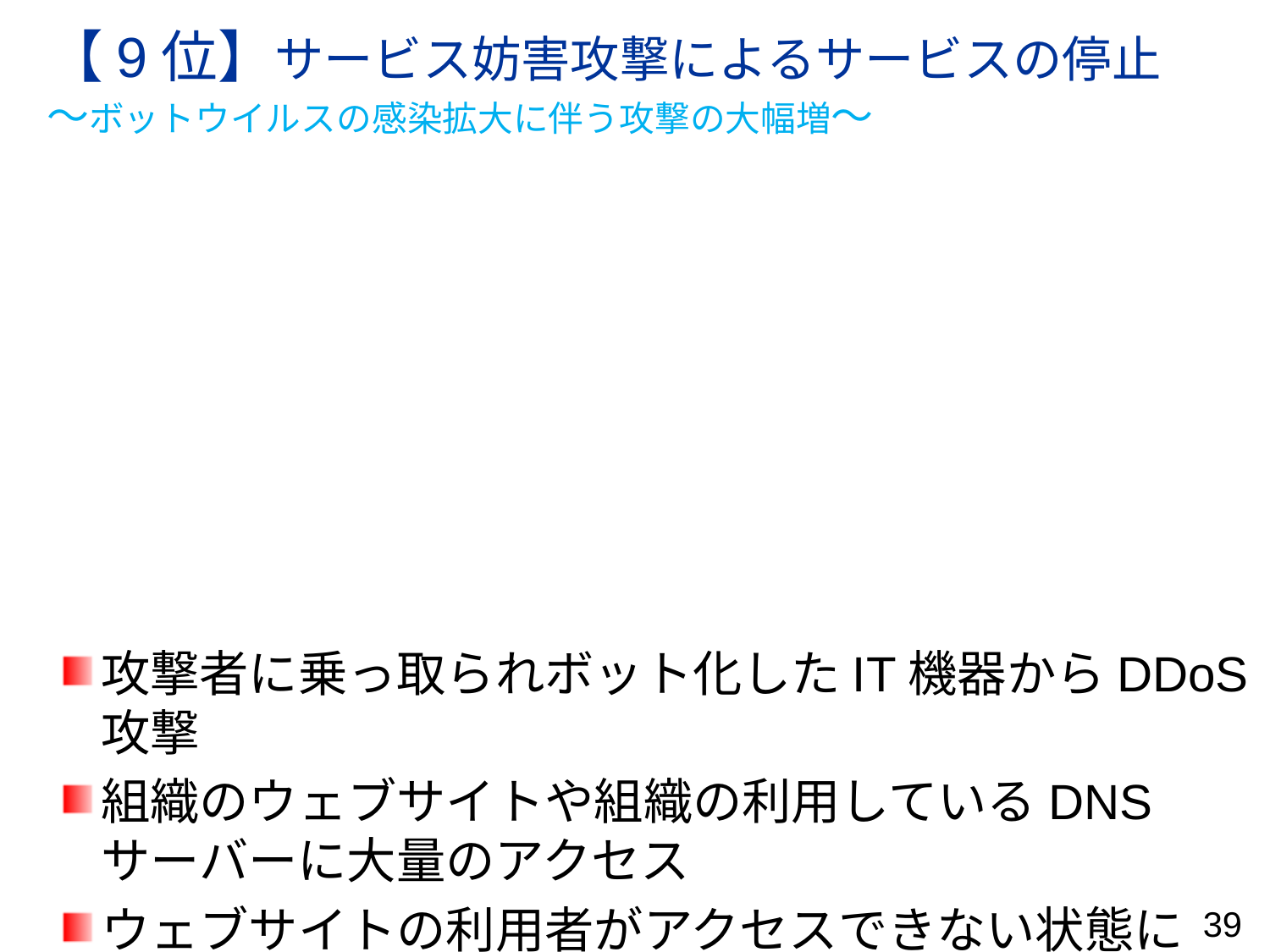

# 【9位】サービス妨害攻撃によるサービスの停止 ～ボットウイルスの感染拡大に伴う攻撃の大幅増～
攻撃者に乗っ取られボット化したIT機器からDDoS攻撃
組織のウェブサイトや組織の利用しているDNSサーバーに大量のアクセス
ウェブサイトの利用者がアクセスできない状態に
39